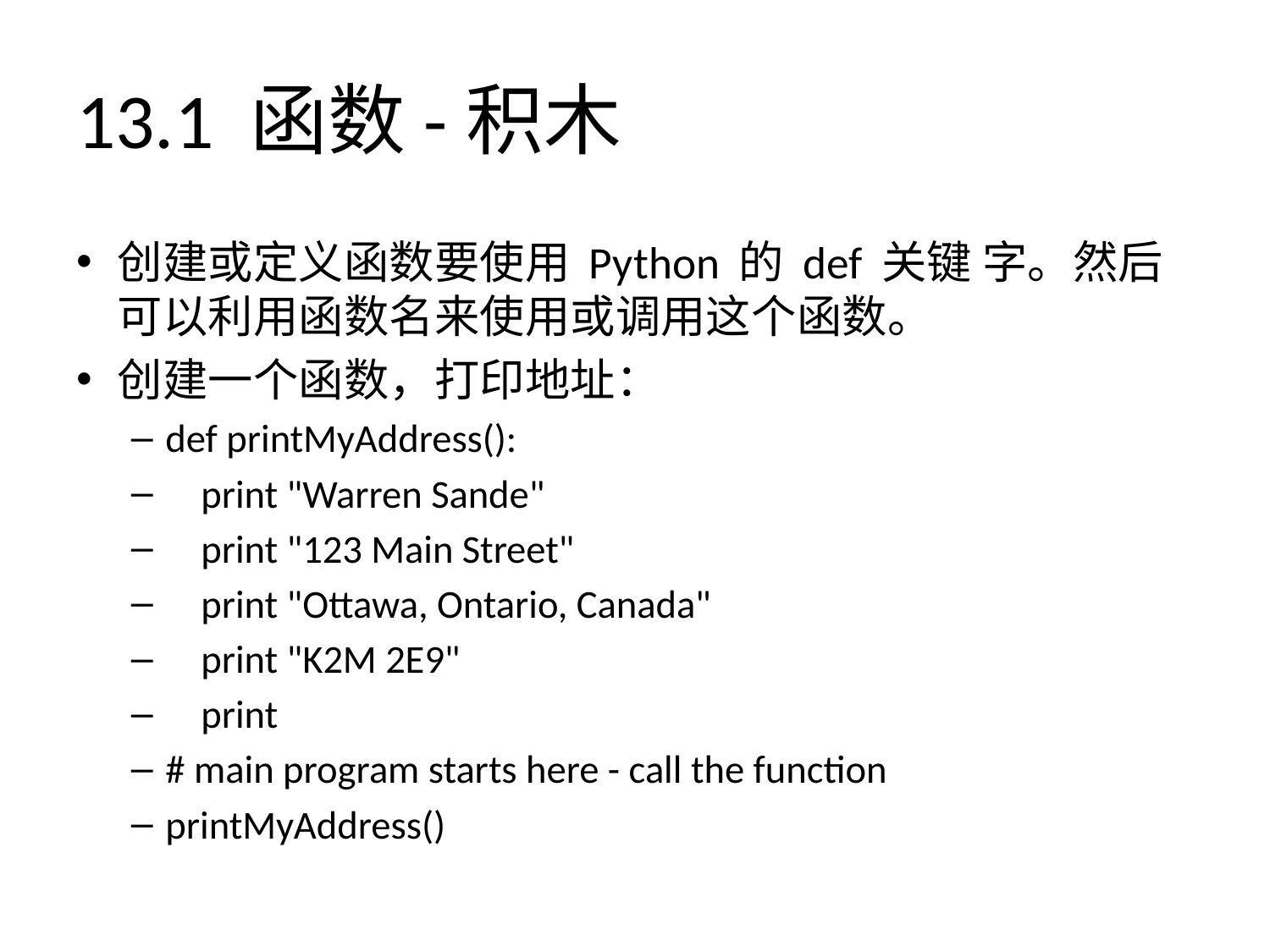

# 13.1 函数-积木
创建或定义函数要使用 Python 的 def 关键 字。然后可以利用函数名来使用或调用这个函数。
创建一个函数，打印地址：
def printMyAddress():
    print "Warren Sande"
    print "123 Main Street"
    print "Ottawa, Ontario, Canada"
    print "K2M 2E9"
    print
# main program starts here - call the function
printMyAddress()